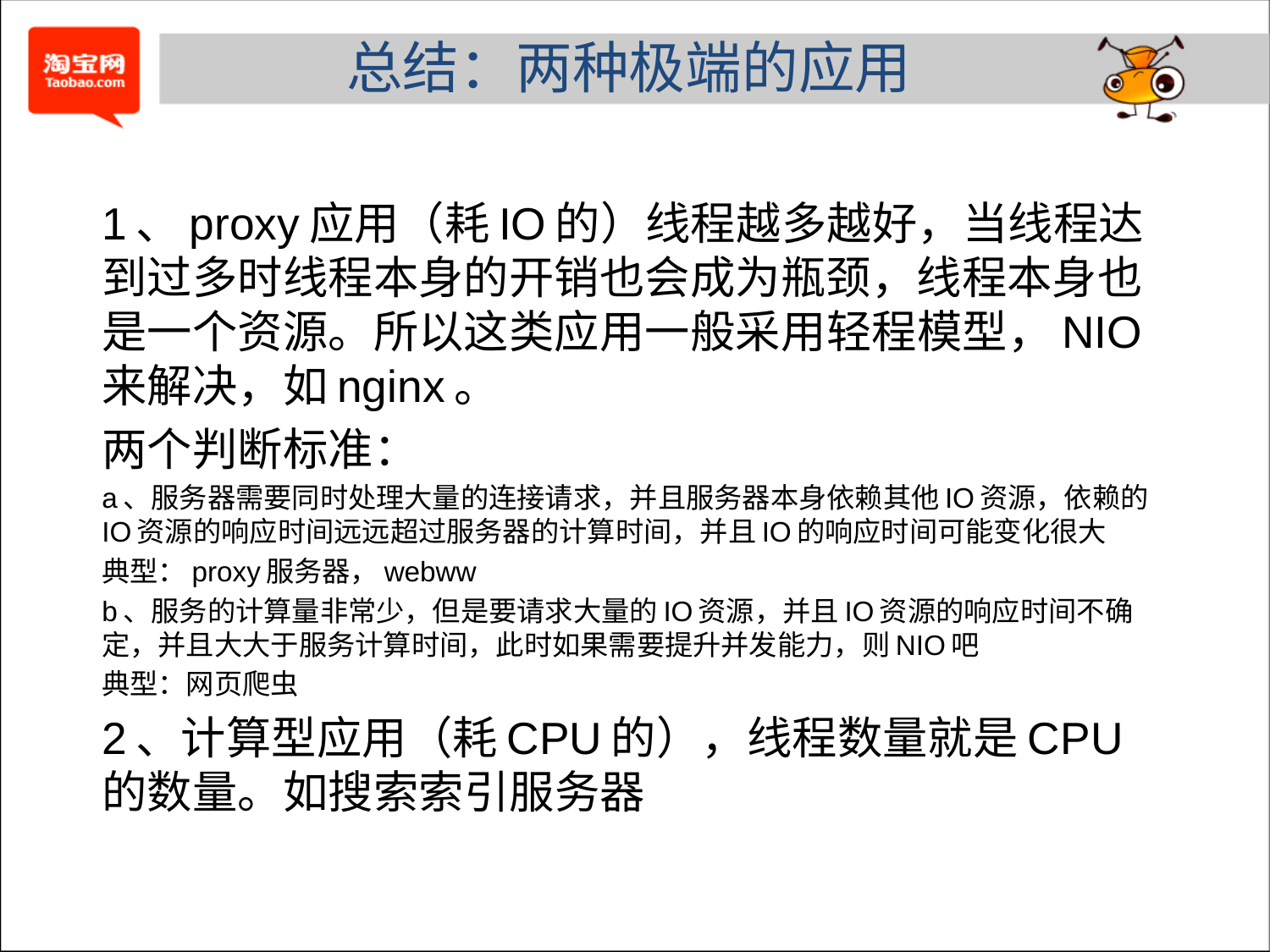

# 总结：两种极端的应用
1、proxy应用（耗IO的）线程越多越好，当线程达到过多时线程本身的开销也会成为瓶颈，线程本身也是一个资源。所以这类应用一般采用轻程模型，NIO来解决，如nginx。
两个判断标准：
a、服务器需要同时处理大量的连接请求，并且服务器本身依赖其他IO资源，依赖的IO资源的响应时间远远超过服务器的计算时间，并且IO的响应时间可能变化很大
典型：proxy服务器，webww
b、服务的计算量非常少，但是要请求大量的IO资源，并且IO资源的响应时间不确定，并且大大于服务计算时间，此时如果需要提升并发能力，则NIO吧
典型：网页爬虫
2、计算型应用（耗CPU的），线程数量就是CPU的数量。如搜索索引服务器